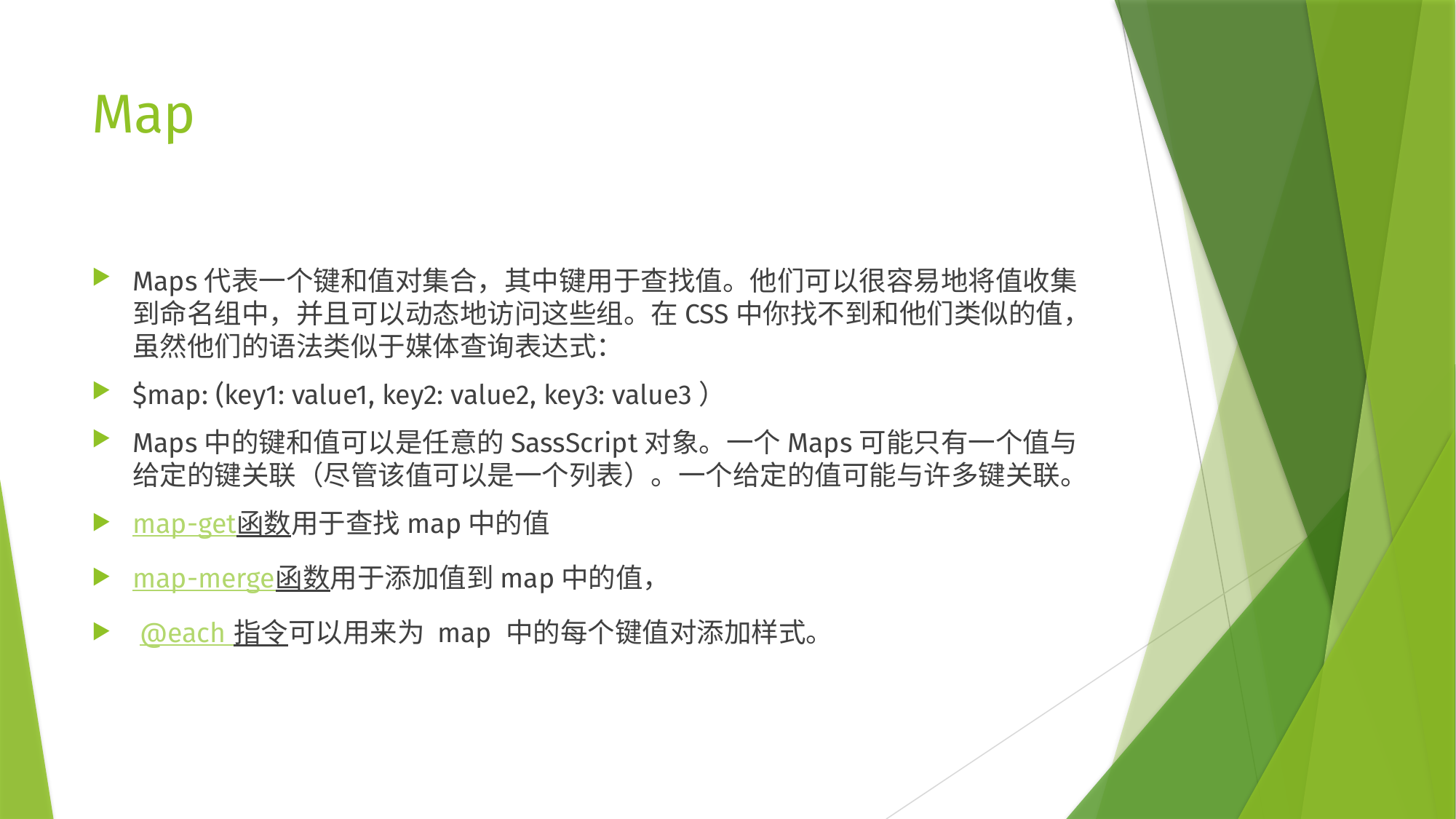

# Map
Maps代表一个键和值对集合，其中键用于查找值。他们可以很容易地将值收集到命名组中，并且可以动态地访问这些组。在CSS中你找不到和他们类似的值，虽然他们的语法类似于媒体查询表达式：
$map: (key1: value1, key2: value2, key3: value3）
Maps中的键和值可以是任意的SassScript对象。一个Maps可能只有一个值与给定的键关联（尽管该值可以是一个列表）。一个给定的值可能与许多键关联。
map-get函数用于查找map中的值
map-merge函数用于添加值到map中的值，
 @each 指令可以用来为 map 中的每个键值对添加样式。